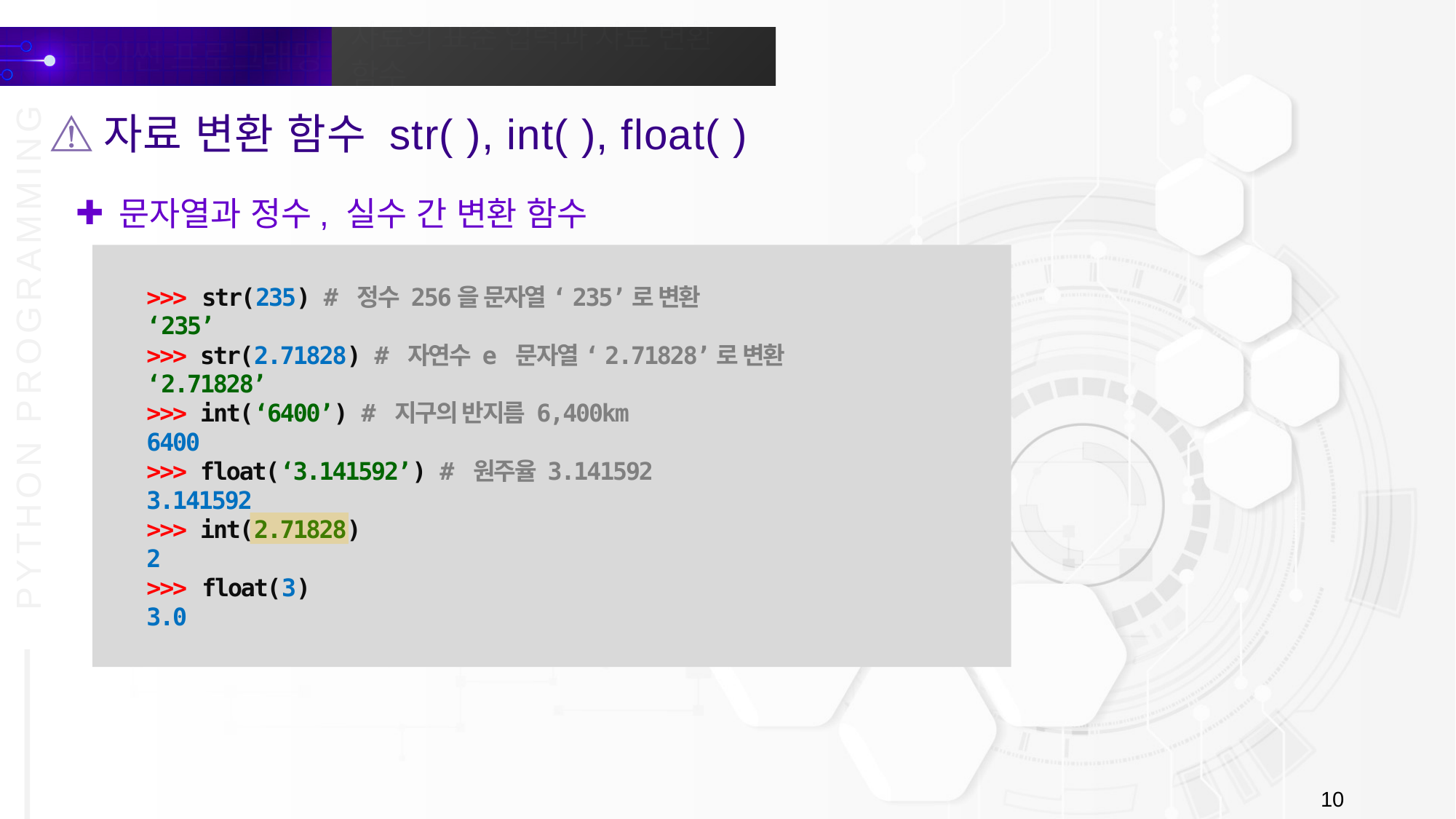

자료 변환 함수 str( ), int( ), float( )
문자열과 정수, 실수 간 변환 함수
>>> str(235) # 정수 256을 문자열 ‘235’로 변환
‘235’
>>> str(2.71828) # 자연수 e 문자열 ‘2.71828’로 변환
‘2.71828’
>>> int(‘6400’) # 지구의 반지름 6,400km
6400
>>> float(‘3.141592’) # 원주율 3.141592
3.141592
>>> int(2.71828)
2
>>> float(3)
3.0

10